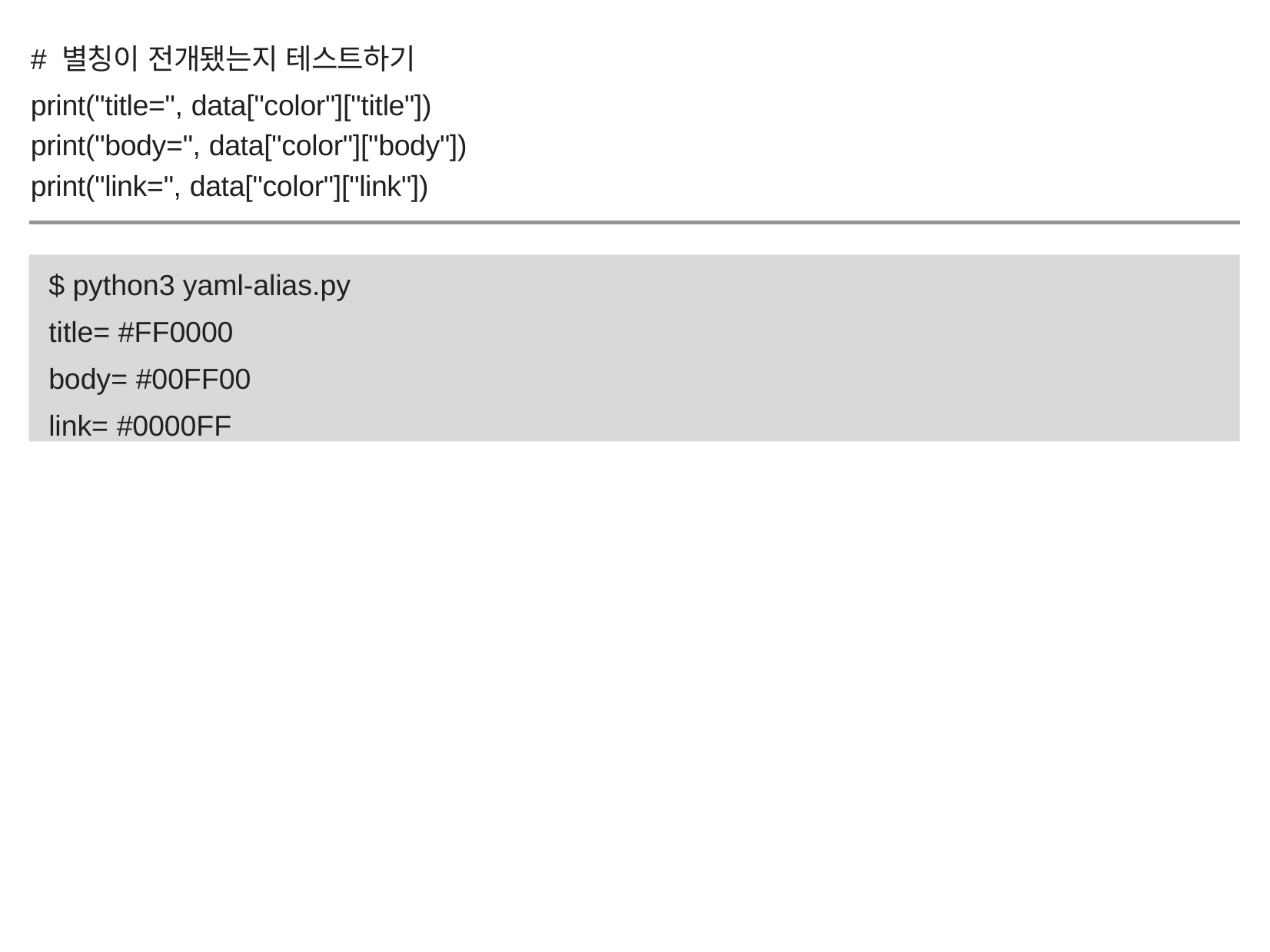

# 별칭이 전개됐는지 테스트하기
print("title=", data["color"]["title"])
print("body=", data["color"]["body"])
print("link=", data["color"]["link"])

$ python3 yaml-alias.py
title= #FF0000
body= #00FF00
link= #0000FF